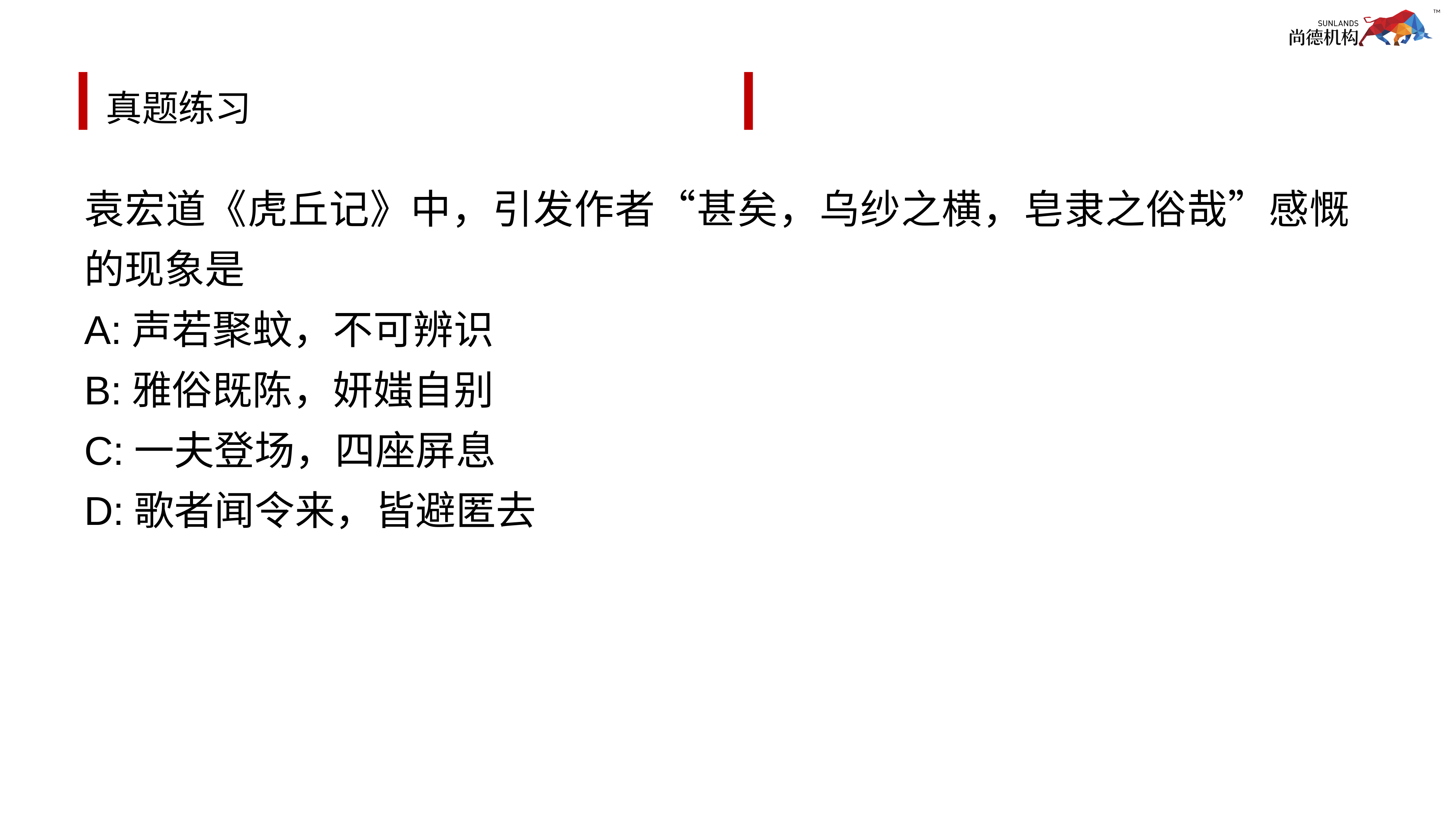

# 真题练习
袁宏道《虎丘记》中，引发作者“甚矣，乌纱之横，皂隶之俗哉”感慨的现象是
A:声若聚蚊，不可辨识
B:雅俗既陈，妍媸自别
C:一夫登场，四座屏息
D:歌者闻令来，皆避匿去